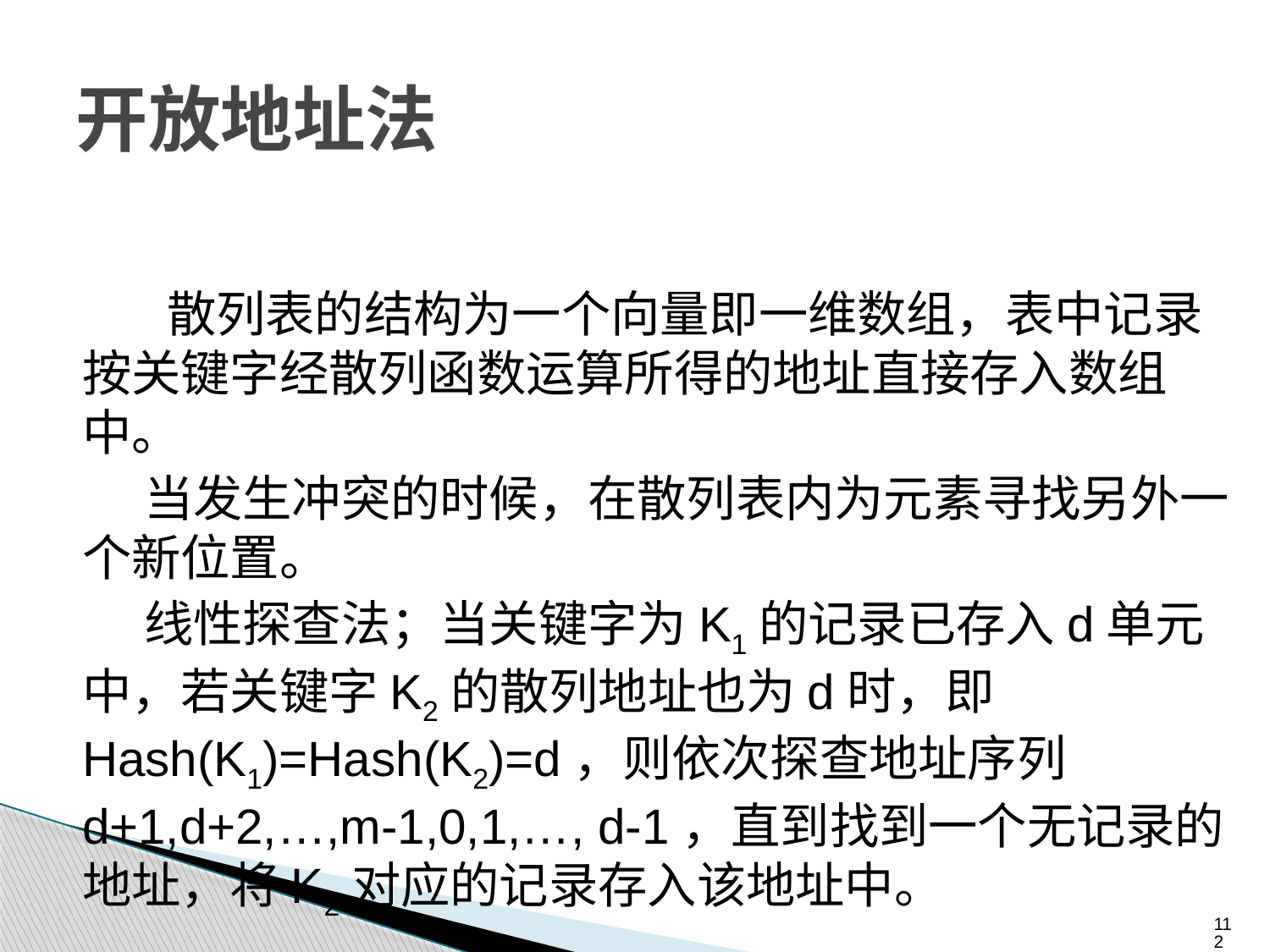

# 开放地址法
 散列表的结构为一个向量即一维数组，表中记录按关键字经散列函数运算所得的地址直接存入数组中。
当发生冲突的时候，在散列表内为元素寻找另外一个新位置。
线性探查法；当关键字为K1的记录已存入d单元中，若关键字K2的散列地址也为d时，即Hash(K1)=Hash(K2)=d，则依次探查地址序列d+1,d+2,…,m-1,0,1,…, d-1，直到找到一个无记录的地址，将K2对应的记录存入该地址中。

112